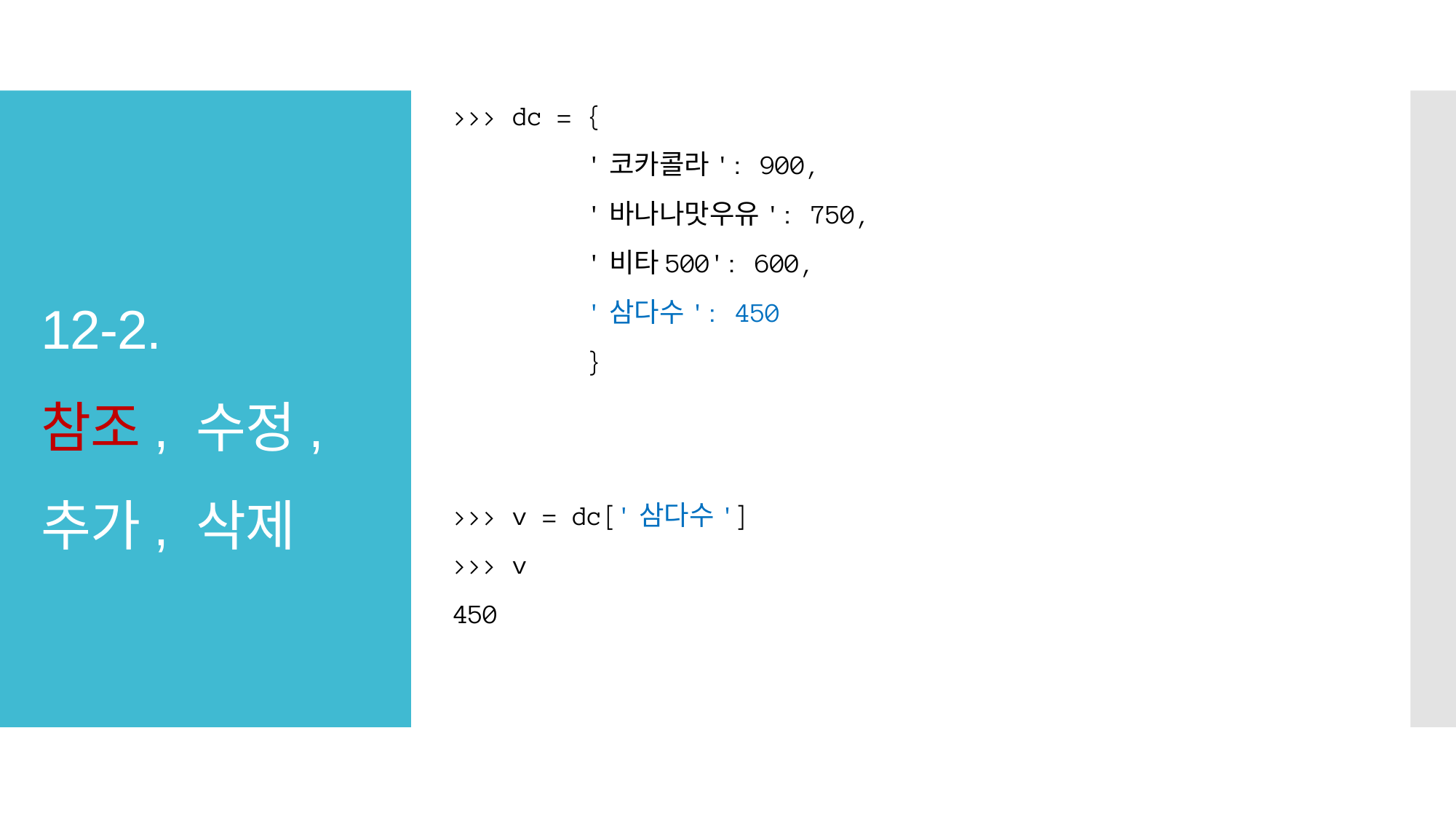

>>> dc = {
         '코카콜라': 900,
         '바나나맛우유': 750,
         '비타500': 600,
         '삼다수': 450
         }
# 12-2. 참조, 수정, 추가, 삭제
>>> v = dc['삼다수']
>>> v
450